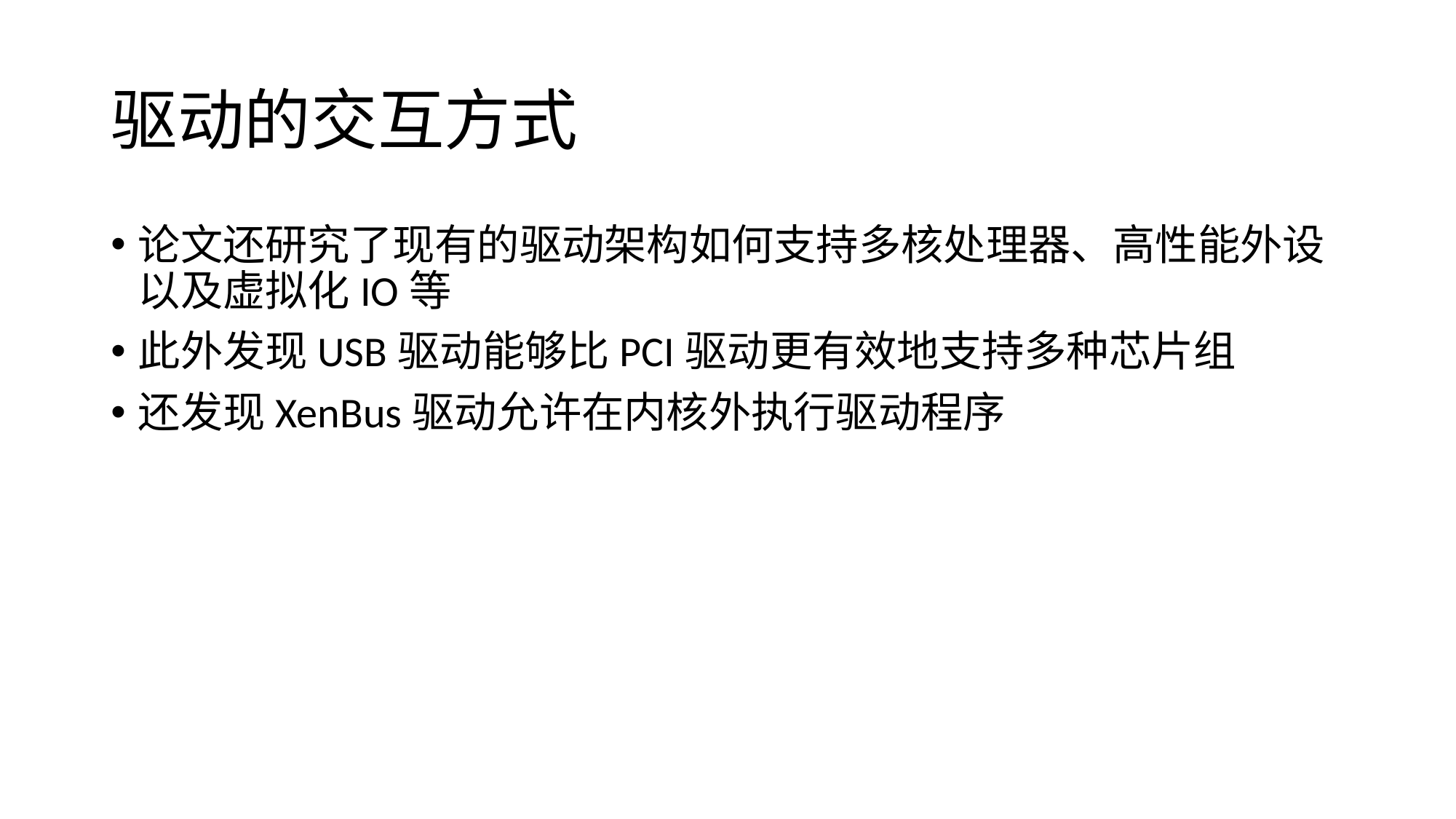

# 驱动的交互方式
论文还研究了现有的驱动架构如何支持多核处理器、高性能外设以及虚拟化IO等
此外发现USB驱动能够比PCI驱动更有效地支持多种芯片组
还发现XenBus驱动允许在内核外执行驱动程序